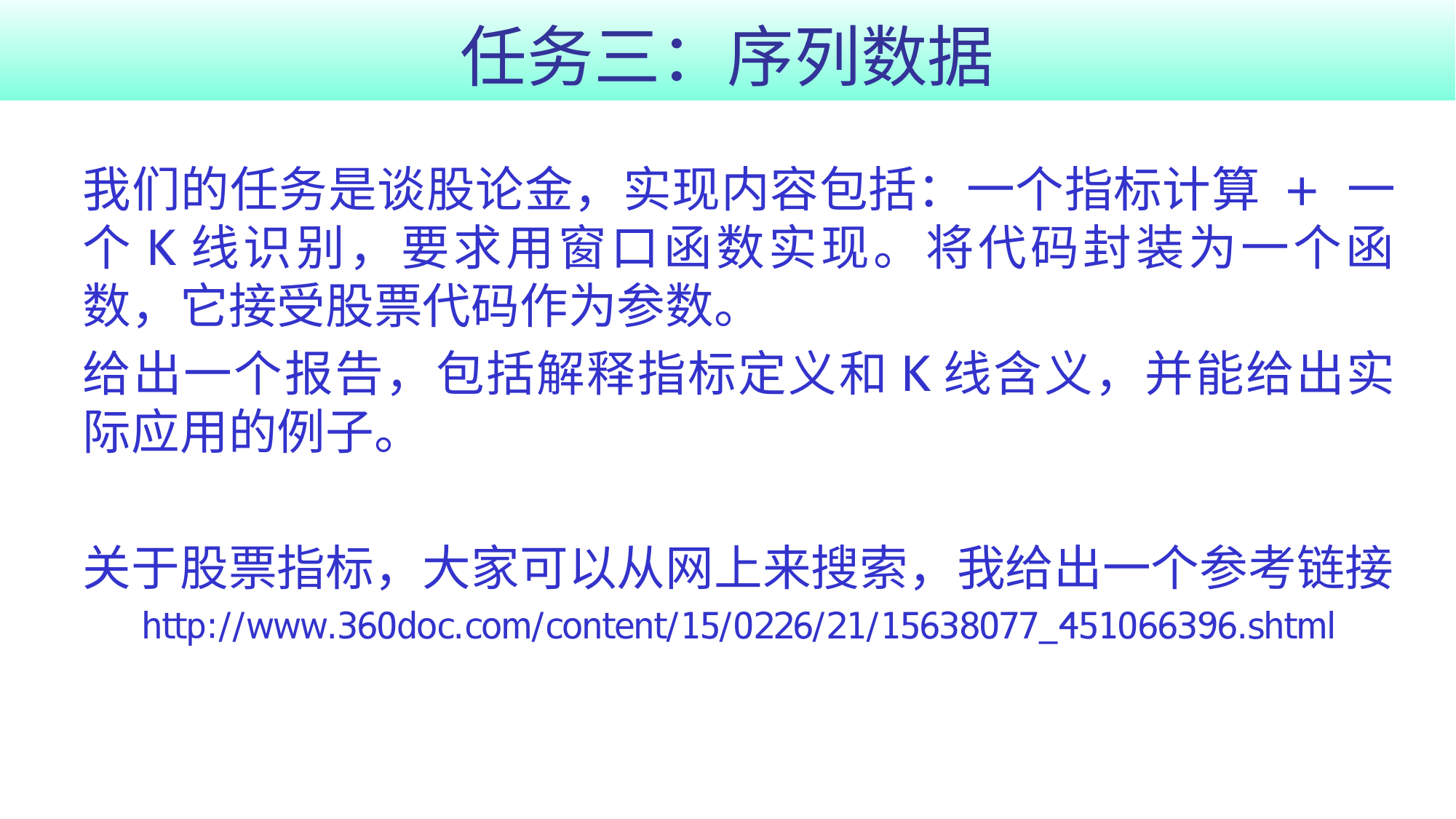

# 任务三：序列数据
我们的任务是谈股论金，实现内容包括：一个指标计算 + 一个K线识别，要求用窗口函数实现。将代码封装为一个函数，它接受股票代码作为参数。
给出一个报告，包括解释指标定义和K线含义，并能给出实际应用的例子。

关于股票指标，大家可以从网上来搜索，我给出一个参考链接
http://www.360doc.com/content/15/0226/21/15638077_451066396.shtml